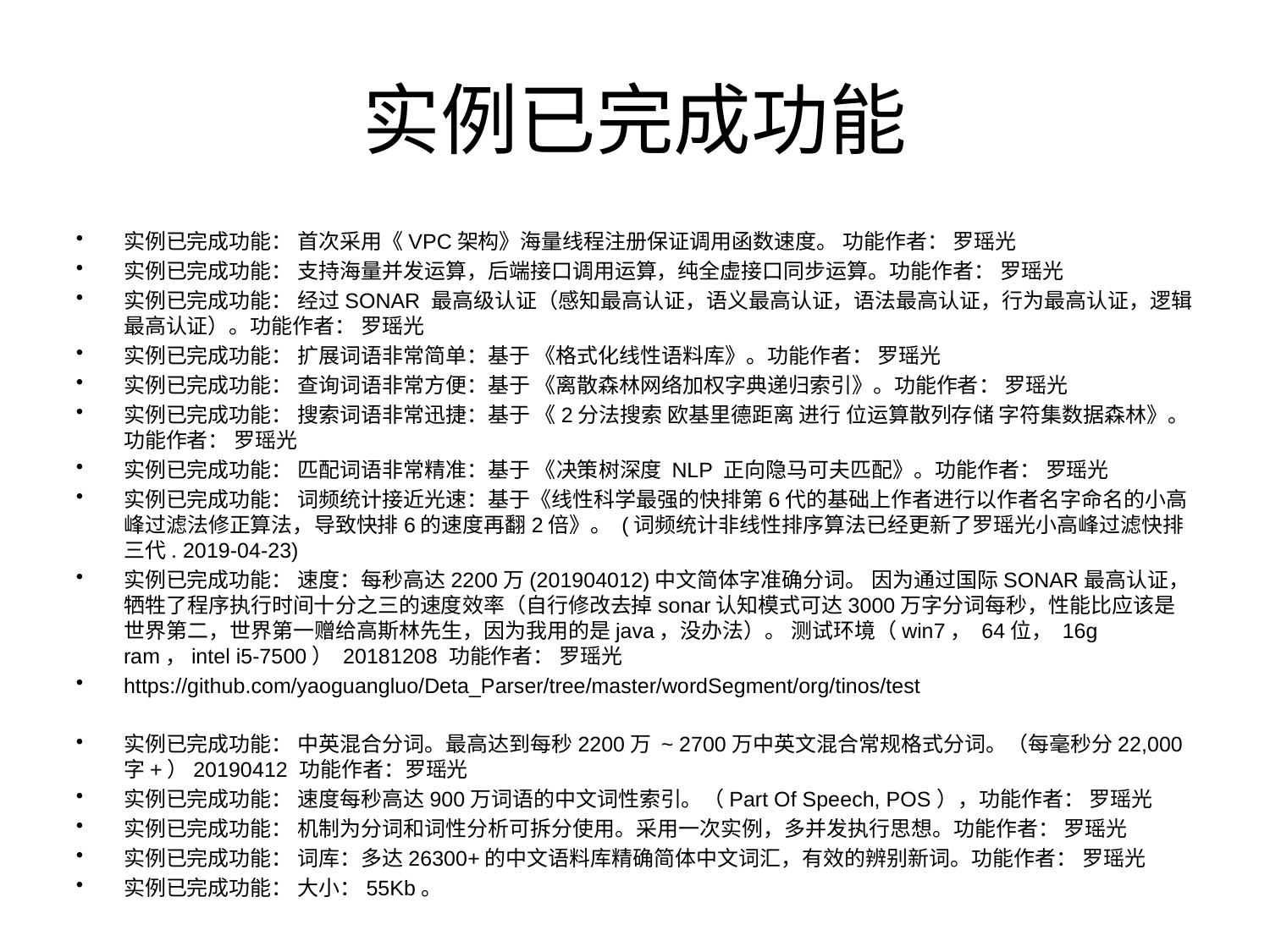

# 实例已完成功能
实例已完成功能： 首次采用《VPC架构》海量线程注册保证调用函数速度。 功能作者： 罗瑶光
实例已完成功能： 支持海量并发运算，后端接口调用运算，纯全虚接口同步运算。功能作者： 罗瑶光
实例已完成功能： 经过SONAR 最高级认证（感知最高认证，语义最高认证，语法最高认证，行为最高认证，逻辑最高认证）。功能作者： 罗瑶光
实例已完成功能： 扩展词语非常简单：基于 《格式化线性语料库》。功能作者： 罗瑶光
实例已完成功能： 查询词语非常方便：基于 《离散森林网络加权字典递归索引》。功能作者： 罗瑶光
实例已完成功能： 搜索词语非常迅捷：基于 《2分法搜索 欧基里德距离 进行 位运算散列存储 字符集数据森林》。功能作者： 罗瑶光
实例已完成功能： 匹配词语非常精准：基于 《决策树深度 NLP 正向隐马可夫匹配》。功能作者： 罗瑶光
实例已完成功能： 词频统计接近光速：基于《线性科学最强的快排第6代的基础上作者进行以作者名字命名的小高峰过滤法修正算法，导致快排6的速度再翻2倍》。 (词频统计非线性排序算法已经更新了罗瑶光小高峰过滤快排三代. 2019-04-23)
实例已完成功能： 速度：每秒高达2200万(201904012)中文简体字准确分词。 因为通过国际SONAR最高认证，牺牲了程序执行时间十分之三的速度效率（自行修改去掉sonar认知模式可达3000万字分词每秒，性能比应该是世界第二，世界第一赠给高斯林先生，因为我用的是java，没办法）。 测试环境（win7， 64位， 16g ram，intel i5-7500） 20181208 功能作者： 罗瑶光
https://github.com/yaoguangluo/Deta_Parser/tree/master/wordSegment/org/tinos/test

实例已完成功能： 中英混合分词。最高达到每秒2200万 ~ 2700万中英文混合常规格式分词。（每毫秒分22,000字+）20190412 功能作者：罗瑶光
实例已完成功能： 速度每秒高达900万词语的中文词性索引。（Part Of Speech, POS），功能作者： 罗瑶光
实例已完成功能： 机制为分词和词性分析可拆分使用。采用一次实例，多并发执行思想。功能作者： 罗瑶光
实例已完成功能： 词库：多达26300+的中文语料库精确简体中文词汇，有效的辨别新词。功能作者： 罗瑶光
实例已完成功能： 大小：55Kb。